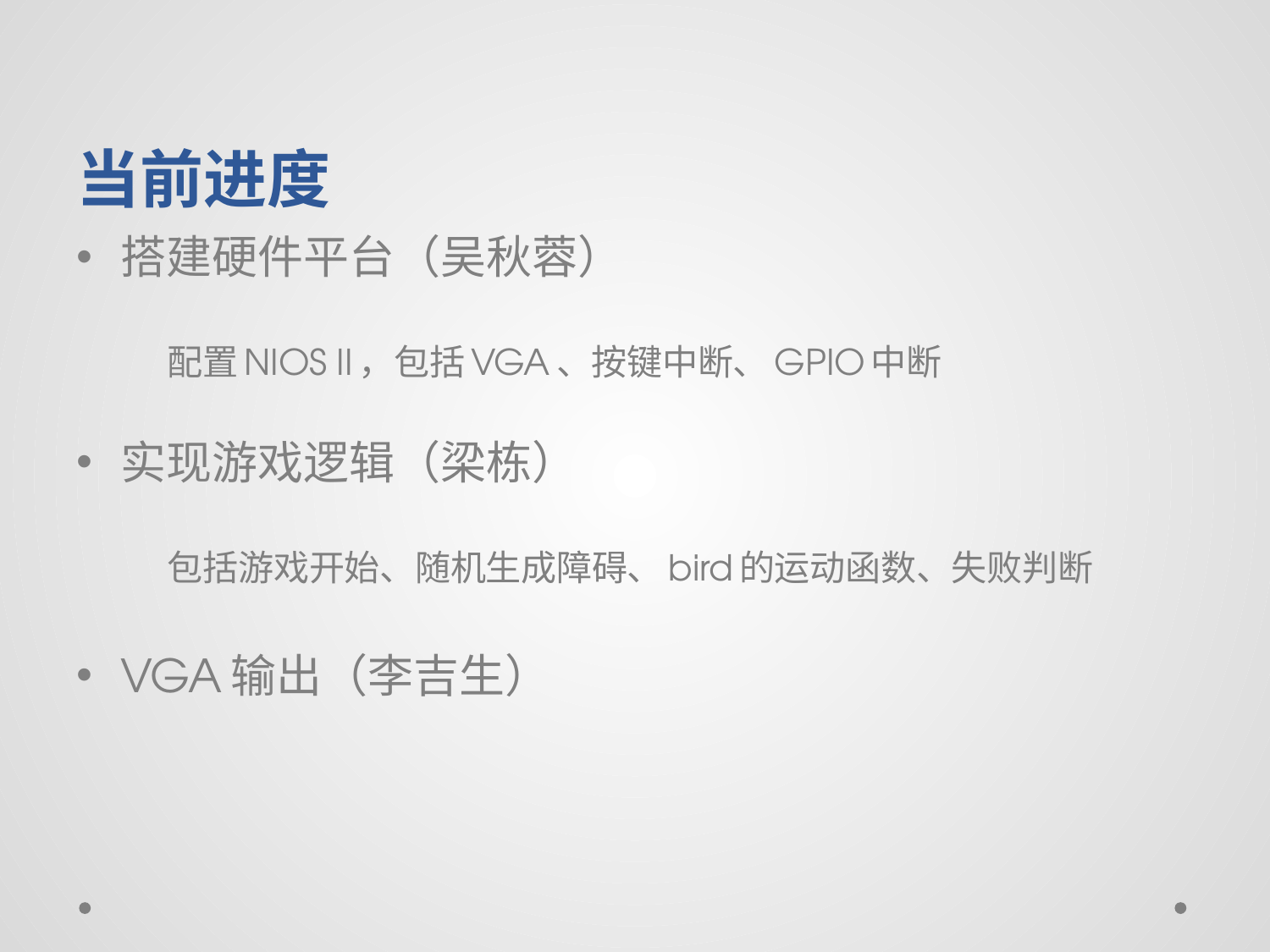

# 当前进度
搭建硬件平台（吴秋蓉）

	配置NIOS II，包括VGA、按键中断、GPIO中断

实现游戏逻辑（梁栋）

	包括游戏开始、随机生成障碍、bird的运动函数、失败判断

VGA输出（李吉生）